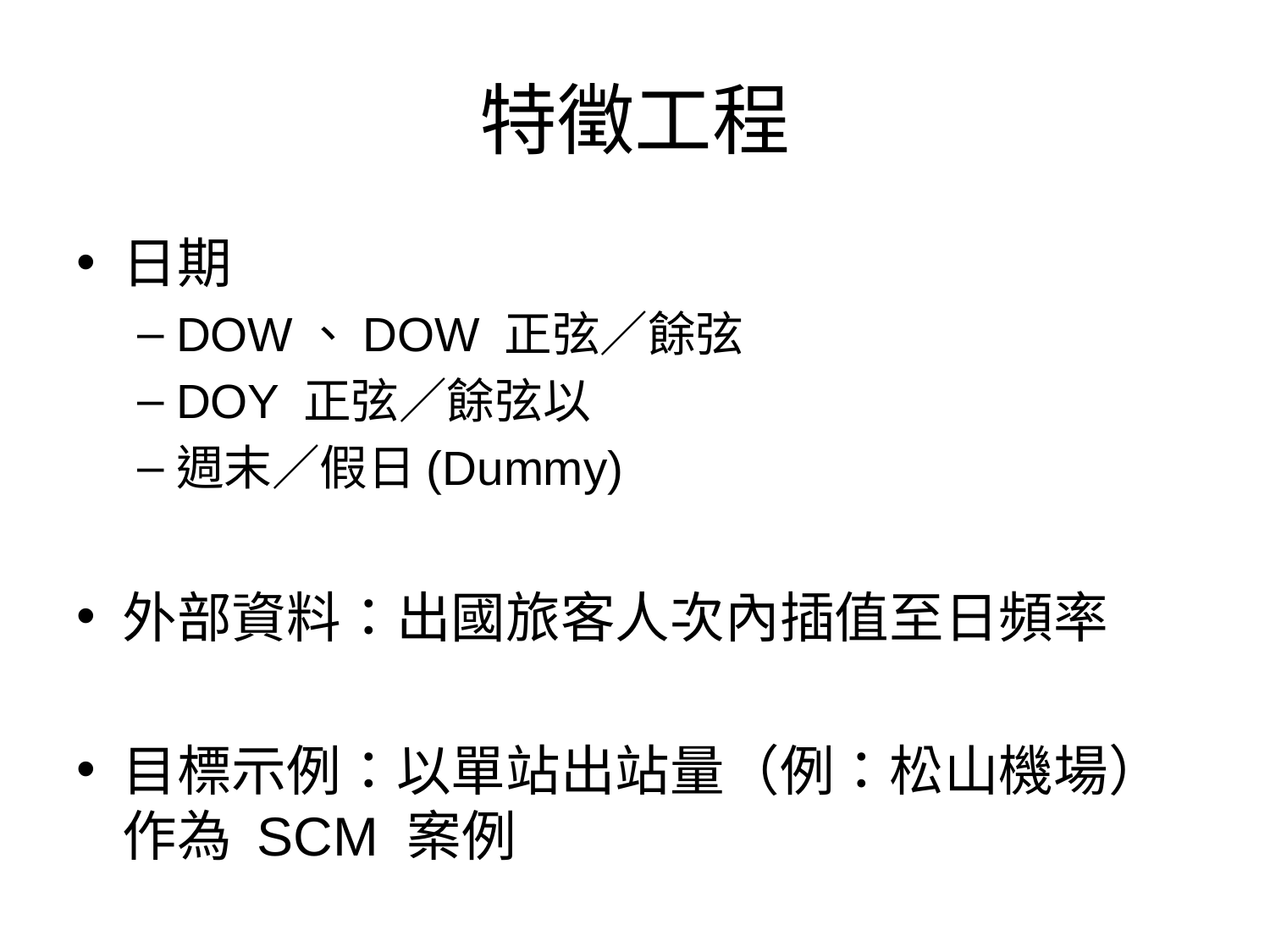

# 特徵工程
日期
DOW、DOW 正弦／餘弦
DOY 正弦／餘弦以
週末／假日(Dummy)

外部資料：出國旅客人次內插值至日頻率

目標示例：以單站出站量（例：松山機場）作為 SCM 案例